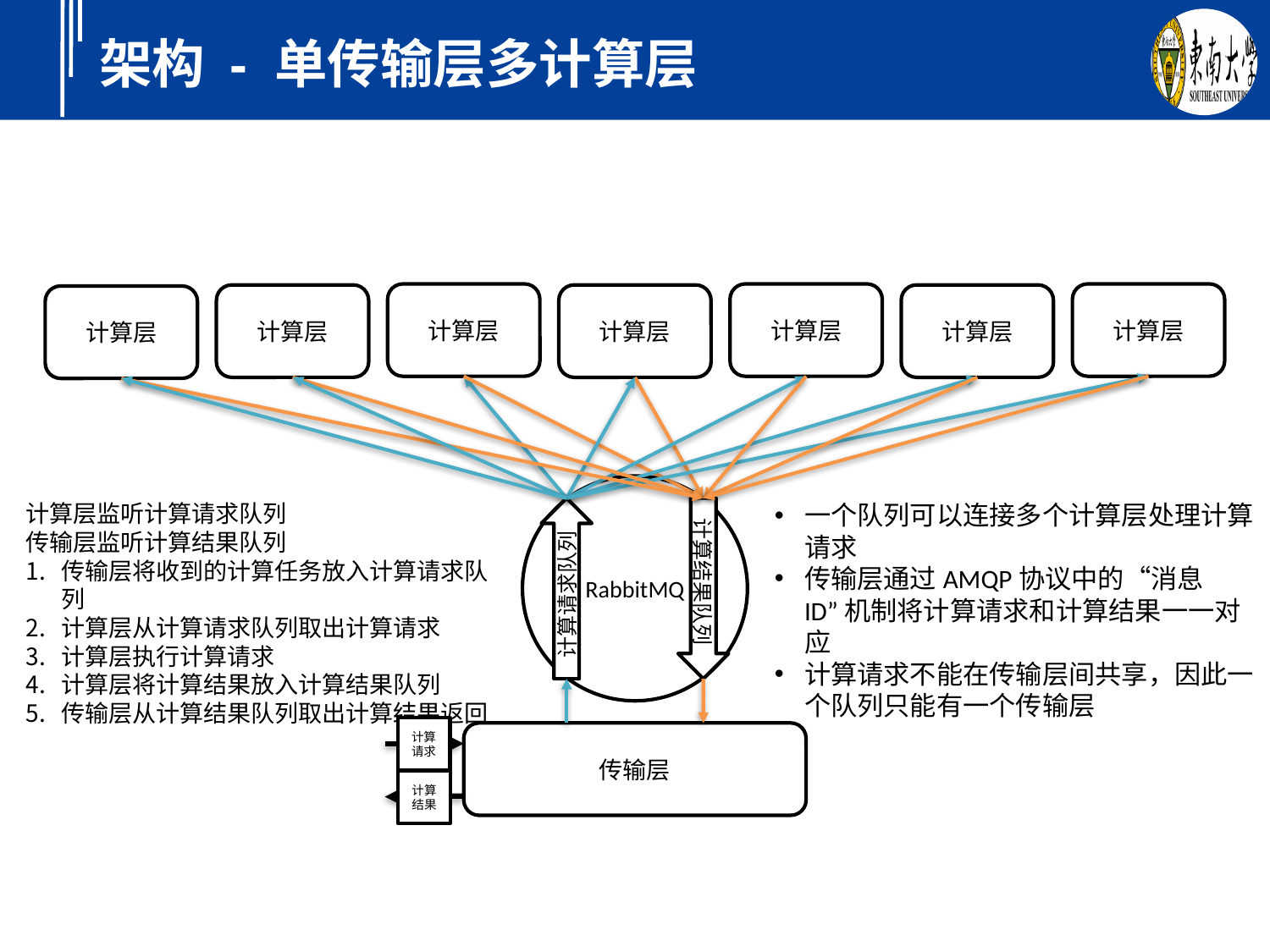

# 架构 - 单传输层多计算层
计算层
计算层
计算层
计算层
计算层
计算层
计算层
RabbitMQ
计算请求队列
计算结果队列
计算层监听计算请求队列
传输层监听计算结果队列
传输层将收到的计算任务放入计算请求队列
计算层从计算请求队列取出计算请求
计算层执行计算请求
计算层将计算结果放入计算结果队列
传输层从计算结果队列取出计算结果返回
一个队列可以连接多个计算层处理计算请求
传输层通过AMQP协议中的“消息ID”机制将计算请求和计算结果一一对应
计算请求不能在传输层间共享，因此一个队列只能有一个传输层
计算请求
计算结果
传输层